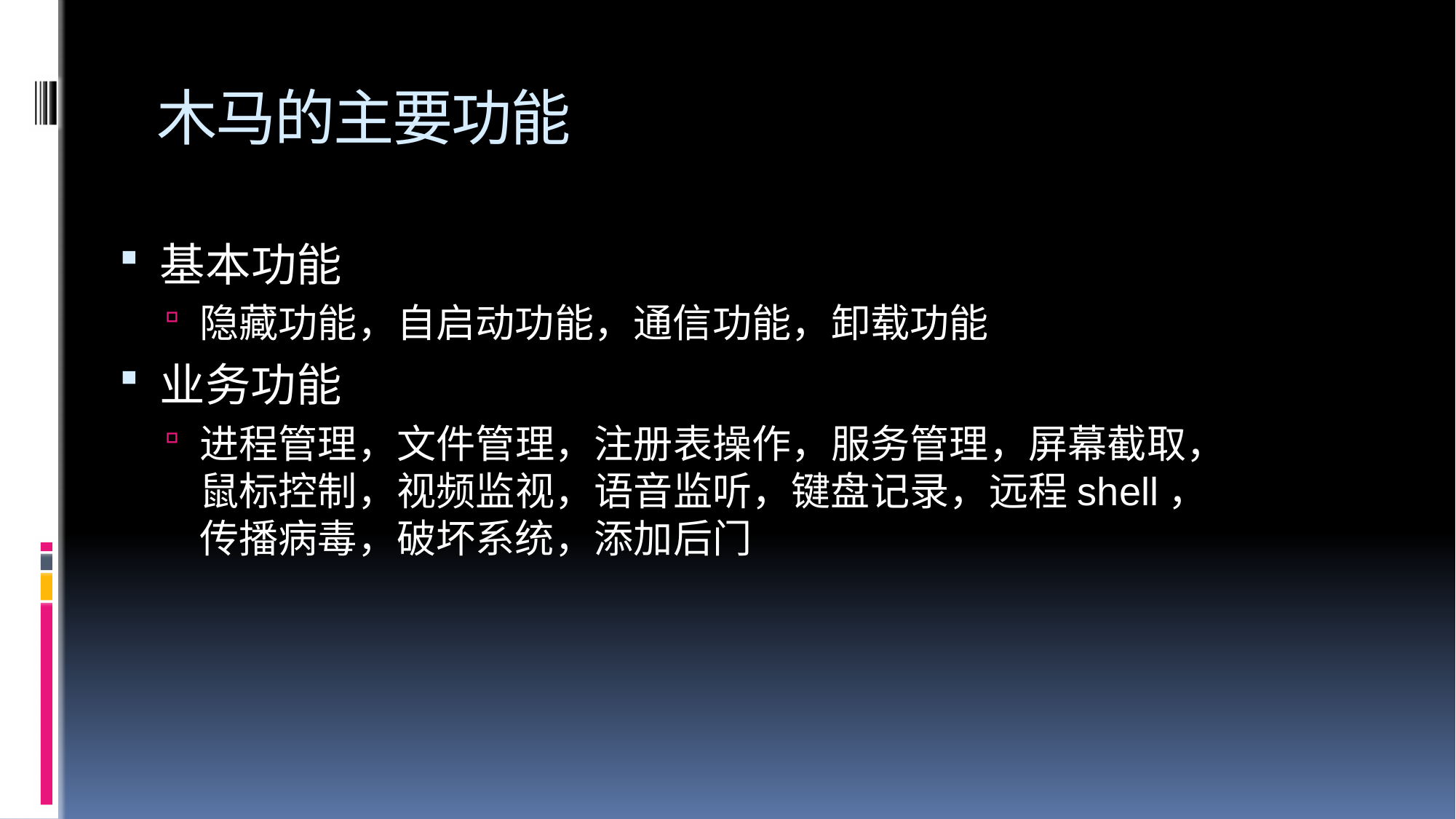

# 木马的主要功能
基本功能
隐藏功能，自启动功能，通信功能，卸载功能
业务功能
进程管理，文件管理，注册表操作，服务管理，屏幕截取，鼠标控制，视频监视，语音监听，键盘记录，远程shell，传播病毒，破坏系统，添加后门